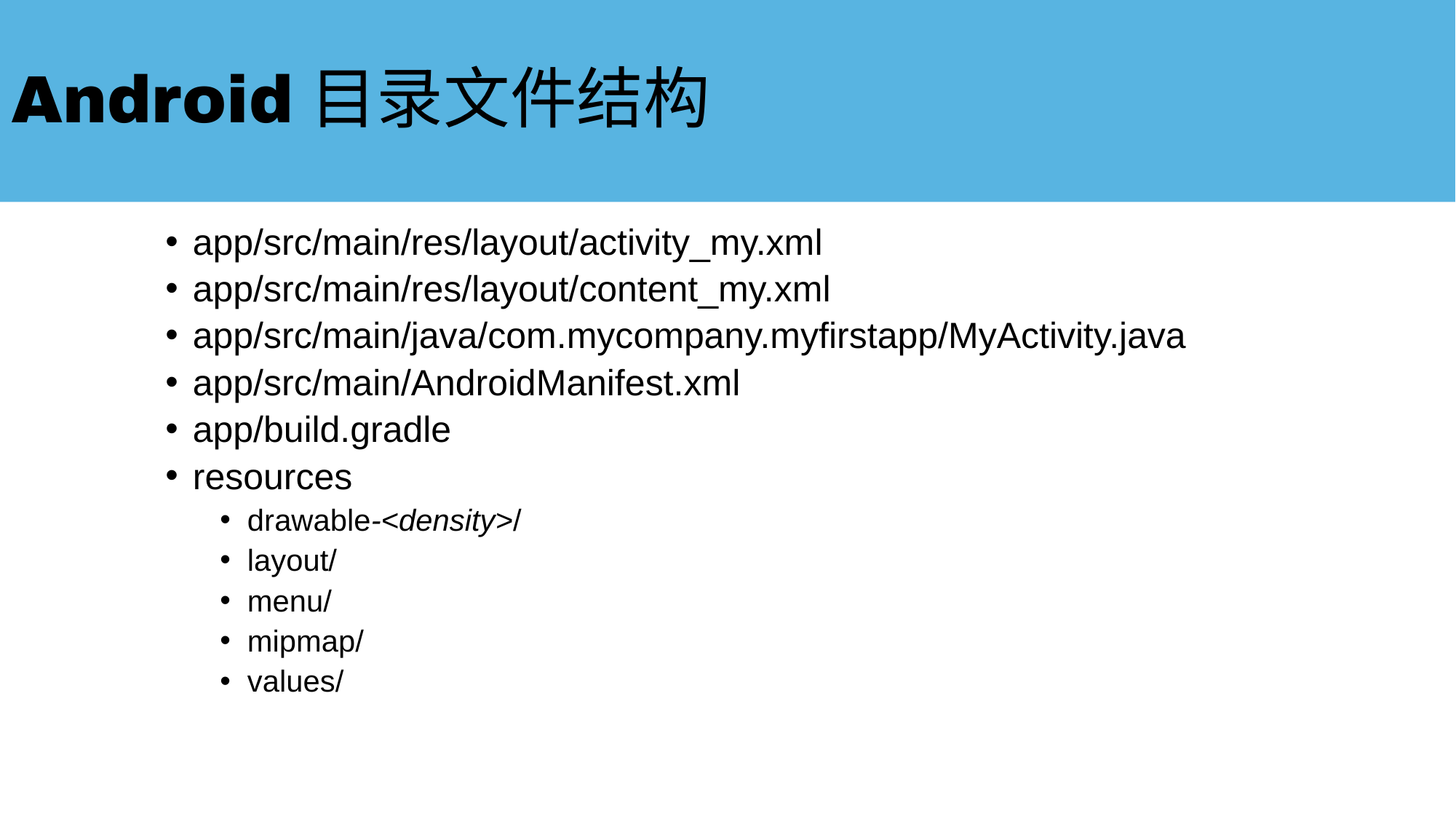

# Android目录文件结构
app/src/main/res/layout/activity_my.xml
app/src/main/res/layout/content_my.xml
app/src/main/java/com.mycompany.myfirstapp/MyActivity.java
app/src/main/AndroidManifest.xml
app/build.gradle
resources
drawable-<density>/
layout/
menu/
mipmap/
values/